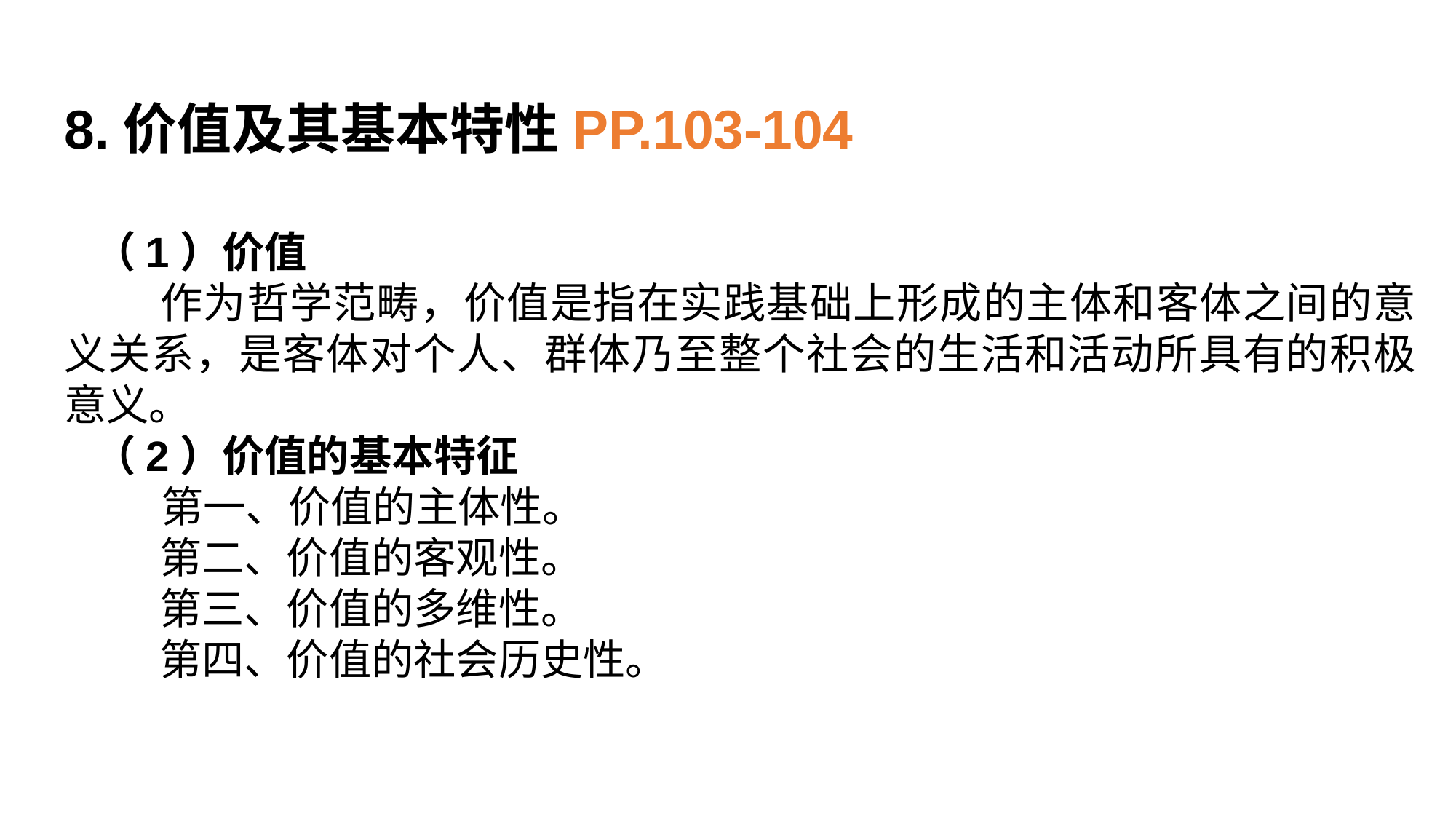

8.价值及其基本特性PP.103-104

  （1）价值
        作为哲学范畴，价值是指在实践基础上形成的主体和客体之间的意义关系，是客体对个人、群体乃至整个社会的生活和活动所具有的积极意义。
  （2）价值的基本特征
         第一、价值的主体性。
         第二、价值的客观性。
         第三、价值的多维性。
         第四、价值的社会历史性。